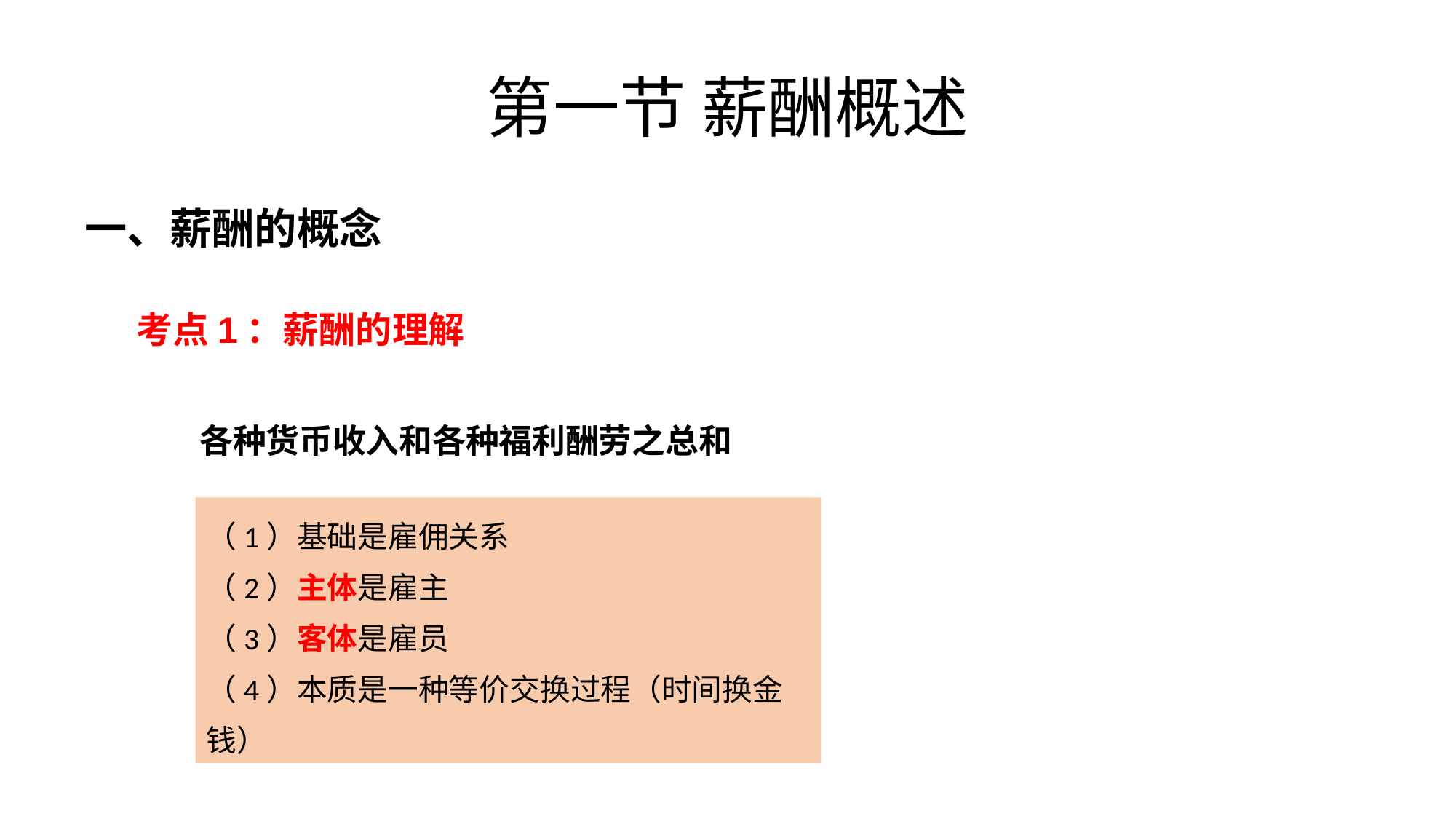

# 第一节 薪酬概述
一、薪酬的概念
   考点1：薪酬的理解
各种货币收入和各种福利酬劳之总和
（1）基础是雇佣关系
（2）主体是雇主
（3）客体是雇员
（4）本质是一种等价交换过程（时间换金钱）